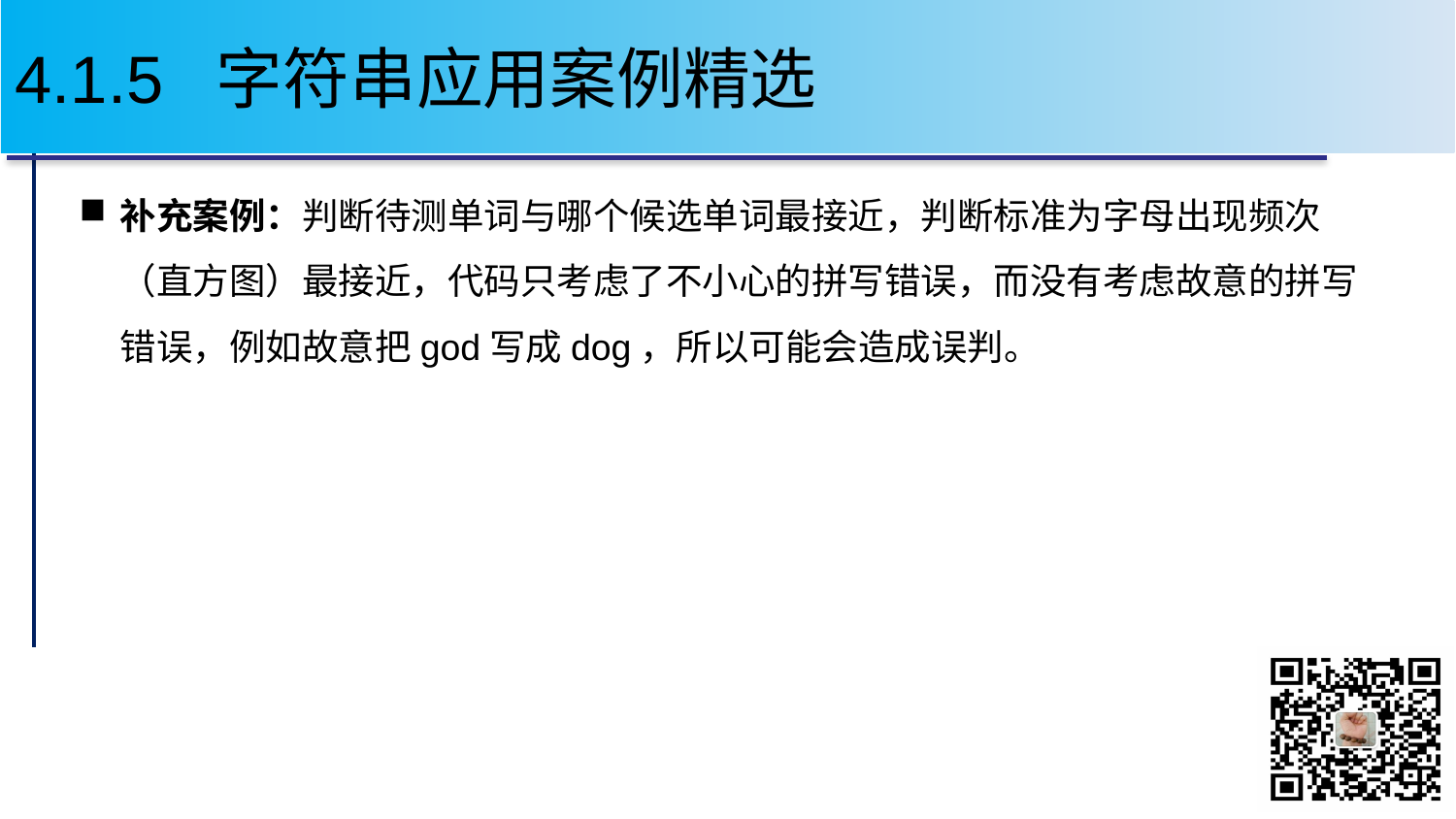

# 4.1.5  字符串应用案例精选
补充案例：判断待测单词与哪个候选单词最接近，判断标准为字母出现频次（直方图）最接近，代码只考虑了不小心的拼写错误，而没有考虑故意的拼写错误，例如故意把god写成dog，所以可能会造成误判。
75